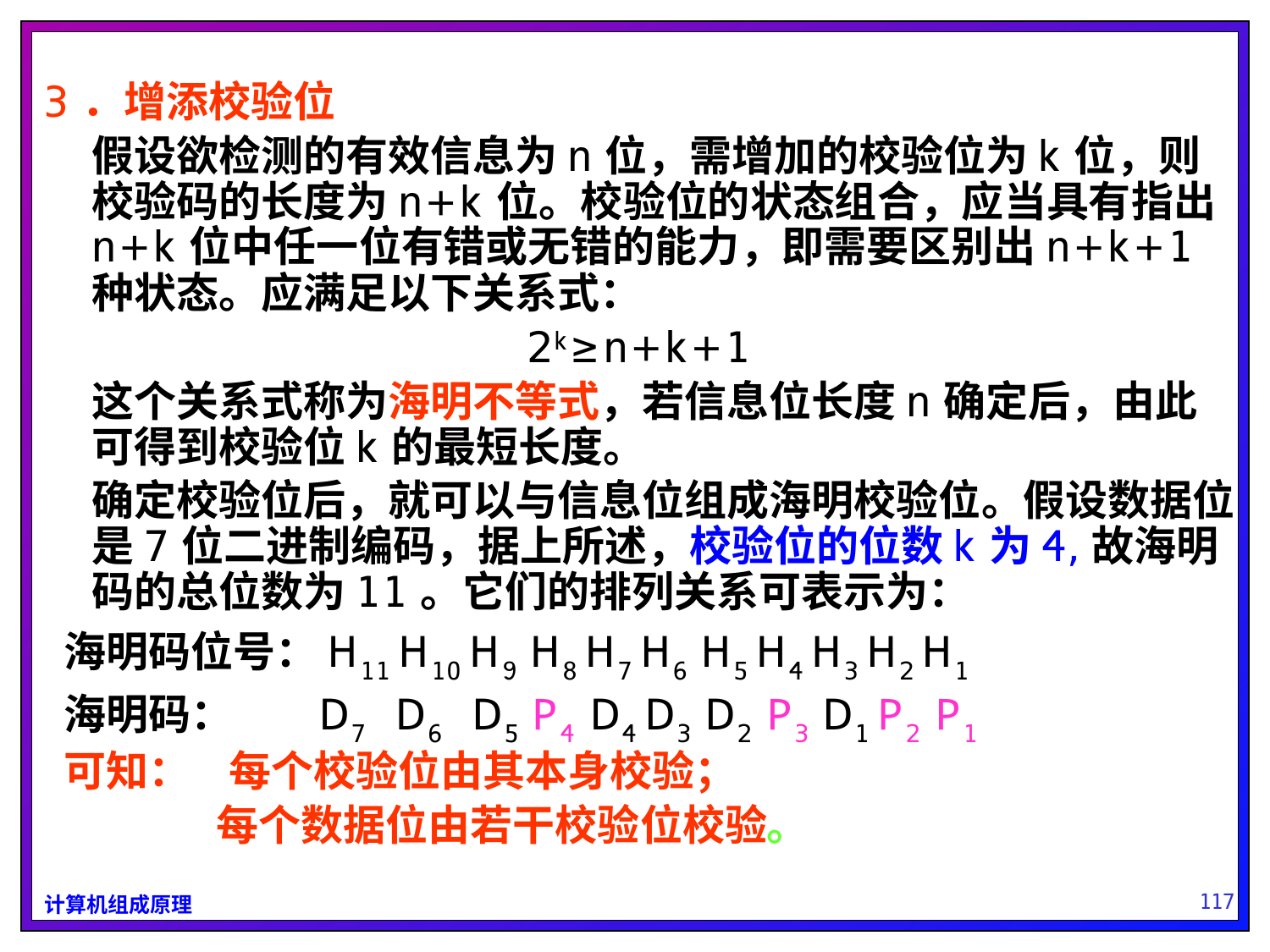

3．增添校验位
 	假设欲检测的有效信息为n位，需增加的校验位为k位，则校验码的长度为n+k位。校验位的状态组合，应当具有指出n+k位中任一位有错或无错的能力，即需要区别出n+k+1种状态。应满足以下关系式：
2k≥n+k+1
 	这个关系式称为海明不等式，若信息位长度n确定后，由此可得到校验位k的最短长度。
 	确定校验位后，就可以与信息位组成海明校验位。假设数据位是7位二进制编码，据上所述，校验位的位数k为4,故海明码的总位数为11。它们的排列关系可表示为：
 海明码位号：H11 H10 H9 H8 H7 H6 H5 H4 H3 H2 H1
 海明码：        D7    D6    D5 P4  D4 D3 D2  P3 D1 P2  P1
 可知：    每个校验位由其本身校验；
                 每个数据位由若干校验位校验。